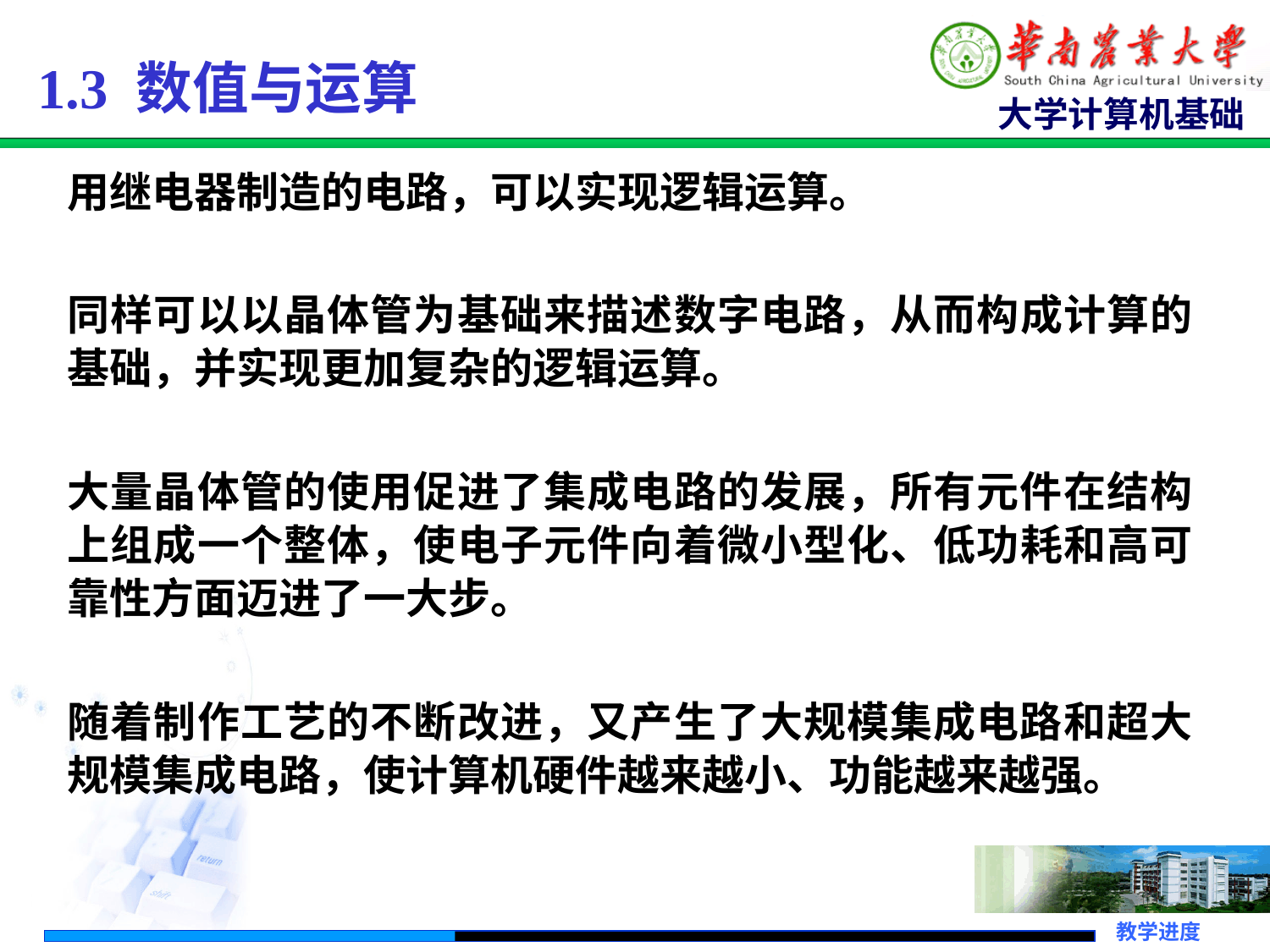

1.3 数值与运算
用继电器制造的电路，可以实现逻辑运算。

同样可以以晶体管为基础来描述数字电路，从而构成计算的基础，并实现更加复杂的逻辑运算。

大量晶体管的使用促进了集成电路的发展，所有元件在结构上组成一个整体，使电子元件向着微小型化、低功耗和高可靠性方面迈进了一大步。

随着制作工艺的不断改进，又产生了大规模集成电路和超大规模集成电路，使计算机硬件越来越小、功能越来越强。